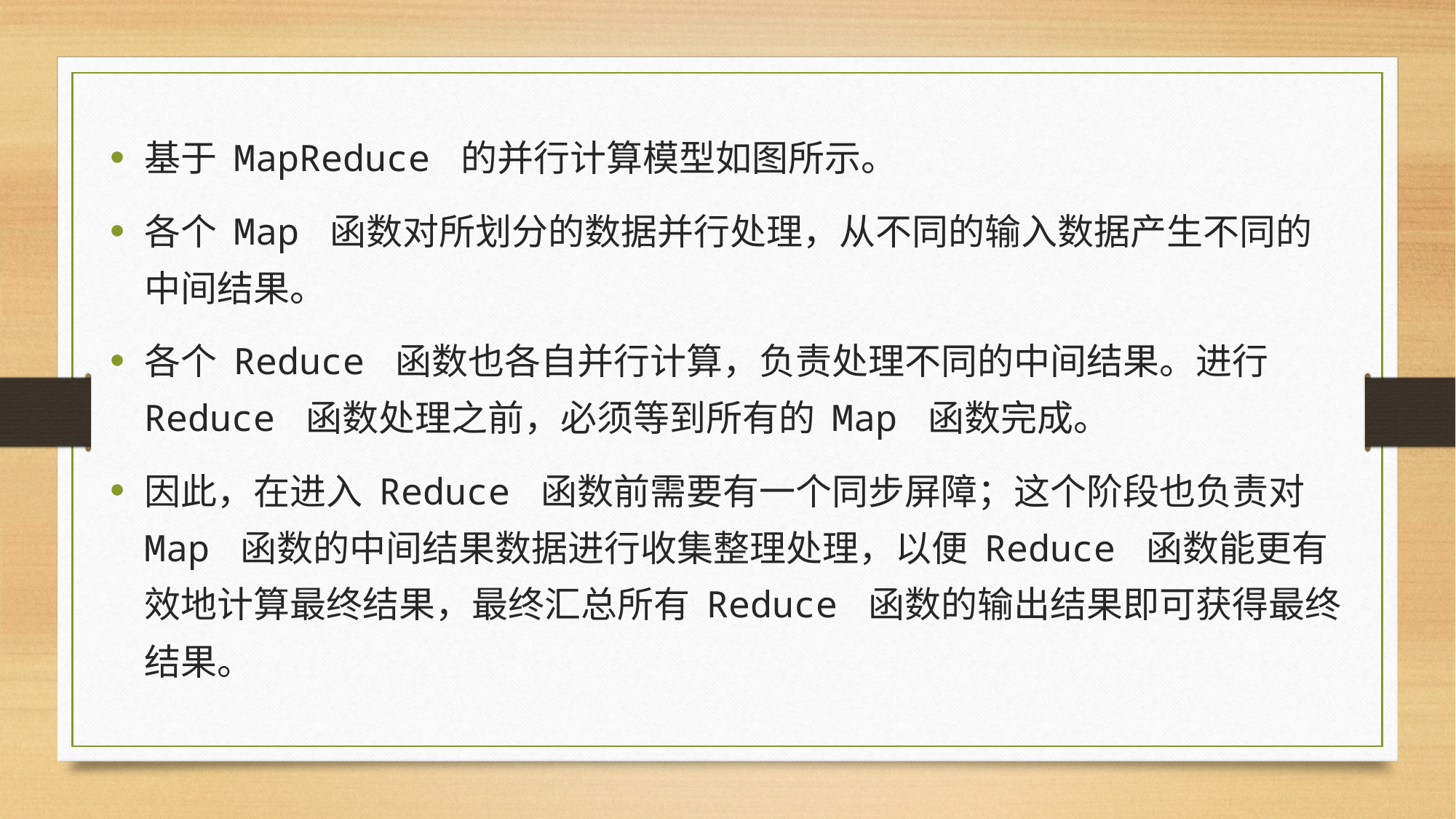

基于 MapReduce 的并行计算模型如图所示。
各个 Map 函数对所划分的数据并行处理，从不同的输入数据产生不同的中间结果。
各个 Reduce 函数也各自并行计算，负责处理不同的中间结果。进行 Reduce 函数处理之前，必须等到所有的 Map 函数完成。
因此，在进入 Reduce 函数前需要有一个同步屏障；这个阶段也负责对 Map 函数的中间结果数据进行收集整理处理，以便 Reduce 函数能更有效地计算最终结果，最终汇总所有 Reduce 函数的输出结果即可获得最终结果。